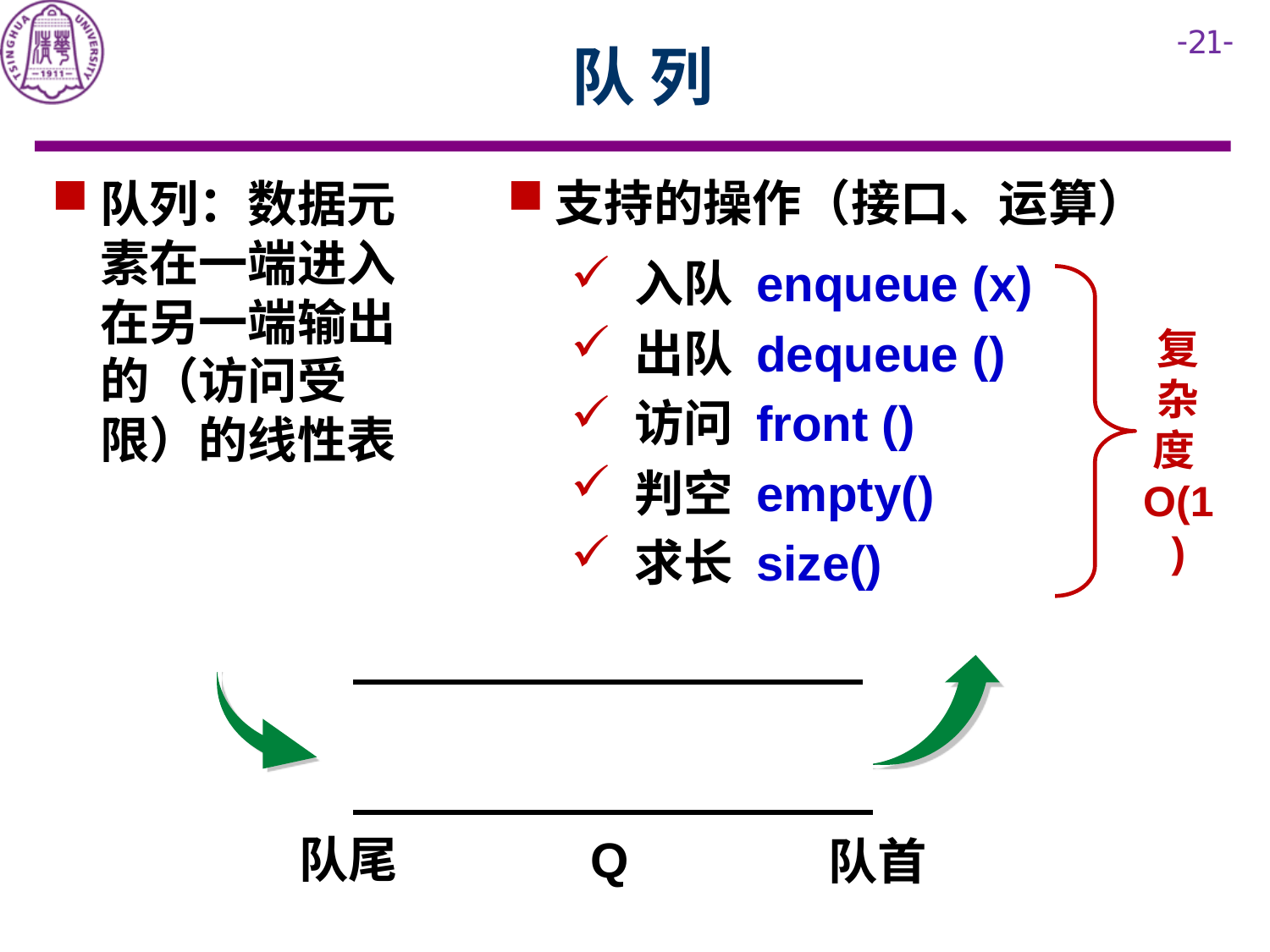

# 队 列
队列：数据元素在一端进入在另一端输出的（访问受限）的线性表
支持的操作（接口、运算）
入队 enqueue (x)
出队 dequeue ()
访问 front ()
判空 empty()
求长 size()

复杂度O(1)

Q
队尾
队首